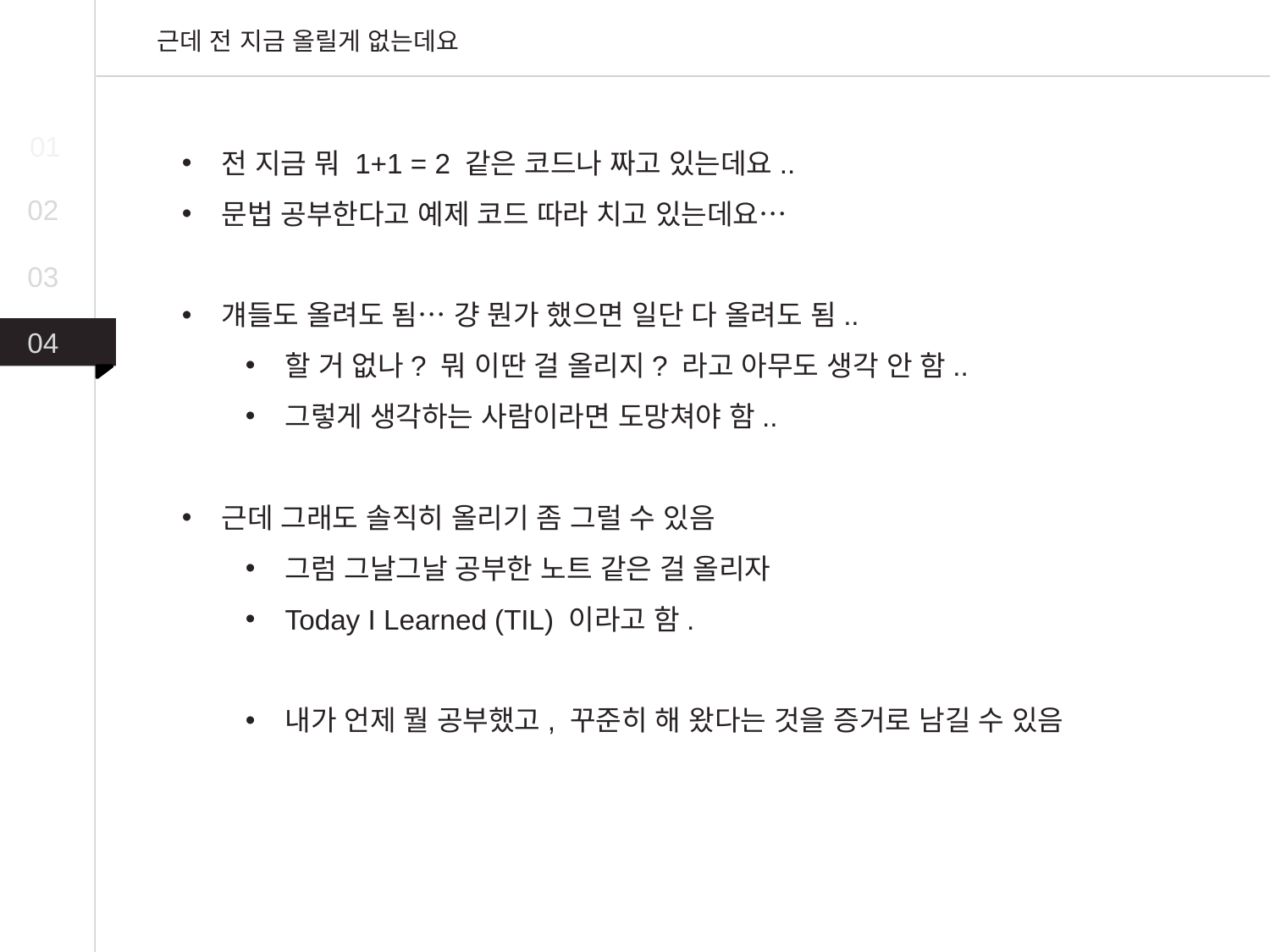

근데 전 지금 올릴게 없는데요
01
전 지금 뭐 1+1 = 2 같은 코드나 짜고 있는데요..
문법 공부한다고 예제 코드 따라 치고 있는데요…

걔들도 올려도 됨… 걍 뭔가 했으면 일단 다 올려도 됨..
할 거 없나? 뭐 이딴 걸 올리지? 라고 아무도 생각 안 함..
그렇게 생각하는 사람이라면 도망쳐야 함..

근데 그래도 솔직히 올리기 좀 그럴 수 있음
그럼 그날그날 공부한 노트 같은 걸 올리자
Today I Learned (TIL) 이라고 함.

내가 언제 뭘 공부했고, 꾸준히 해 왔다는 것을 증거로 남길 수 있음
02
03

04